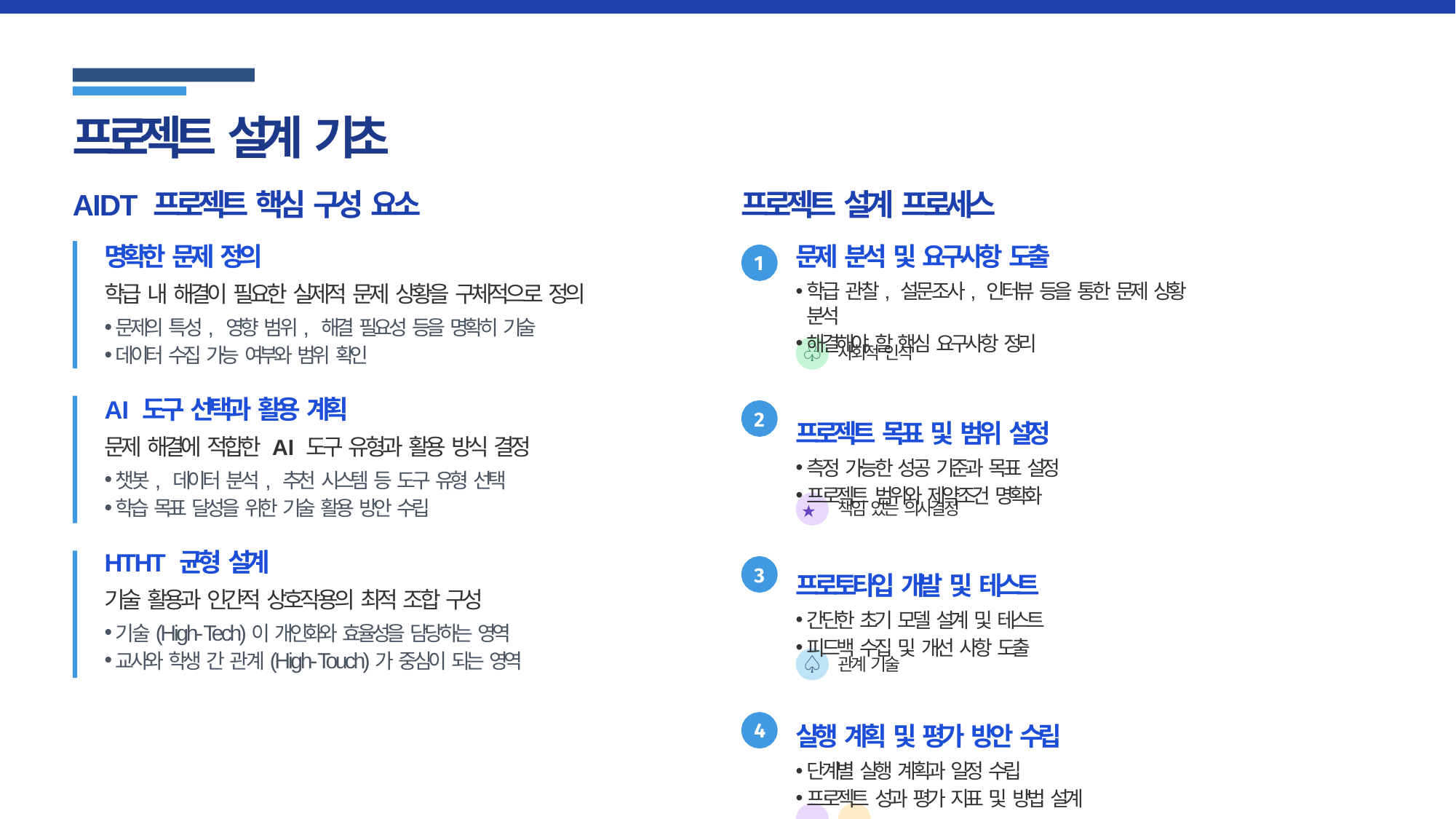

# 프로젝트 설계 기초
AIDT 프로젝트 핵심 구성 요소
명확한 문제 정의
학급 내 해결이 필요한 실제적 문제 상황을 구체적으로 정의
문제의 특성, 영향 범위, 해결 필요성 등을 명확히 기술
데이터 수집 가능 여부와 범위 확인

AI 도구 선택과 활용 계획
문제 해결에 적합한 AI 도구 유형과 활용 방식 결정
챗봇, 데이터 분석, 추천 시스템 등 도구 유형 선택
학습 목표 달성을 위한 기술 활용 방안 수립

HTHT 균형 설계
기술 활용과 인간적 상호작용의 최적 조합 구성
기술(High-Tech)이 개인화와 효율성을 담당하는 영역
교사와 학생 간 관계(High-Touch)가 중심이 되는 영역
프로젝트 설계 프로세스
문제 분석 및 요구사항 도출
학급 관찰, 설문조사, 인터뷰 등을 통한 문제 상황 분석
해결해야 할 핵심 요구사항 정리

프로젝트 목표 및 범위 설정
측정 가능한 성공 기준과 목표 설정
프로젝트 범위와 제약조건 명확화

프로토타입 개발 및 테스트
간단한 초기 모델 설계 및 테스트
피드백 수집 및 개선 사항 도출

실행 계획 및 평가 방안 수립
단계별 실행 계획과 일정 수립
프로젝트 성과 평가 지표 및 방법 설계
★	♢  의사결정 & 자기관리

1
♧

사회적 인식

2
★

책임 있는 의사결정

3
♤

관계 기술

4

HTHT × SEL 통합 설계 핵심 질문
이 AI 도구가 학생들의 어떤 SEL 역량을 개발하는가?
인간적 상호작용(High-Touch)이 필수적인 단계는?
AI 도구(High-Tech)가 최적으로 지원할 수 있는 영역은?
교사의 역할과 개입이 중요한 시점은 언제인가?

AIDT 사례 체험으로 이해하는 HTHT×SEL
6